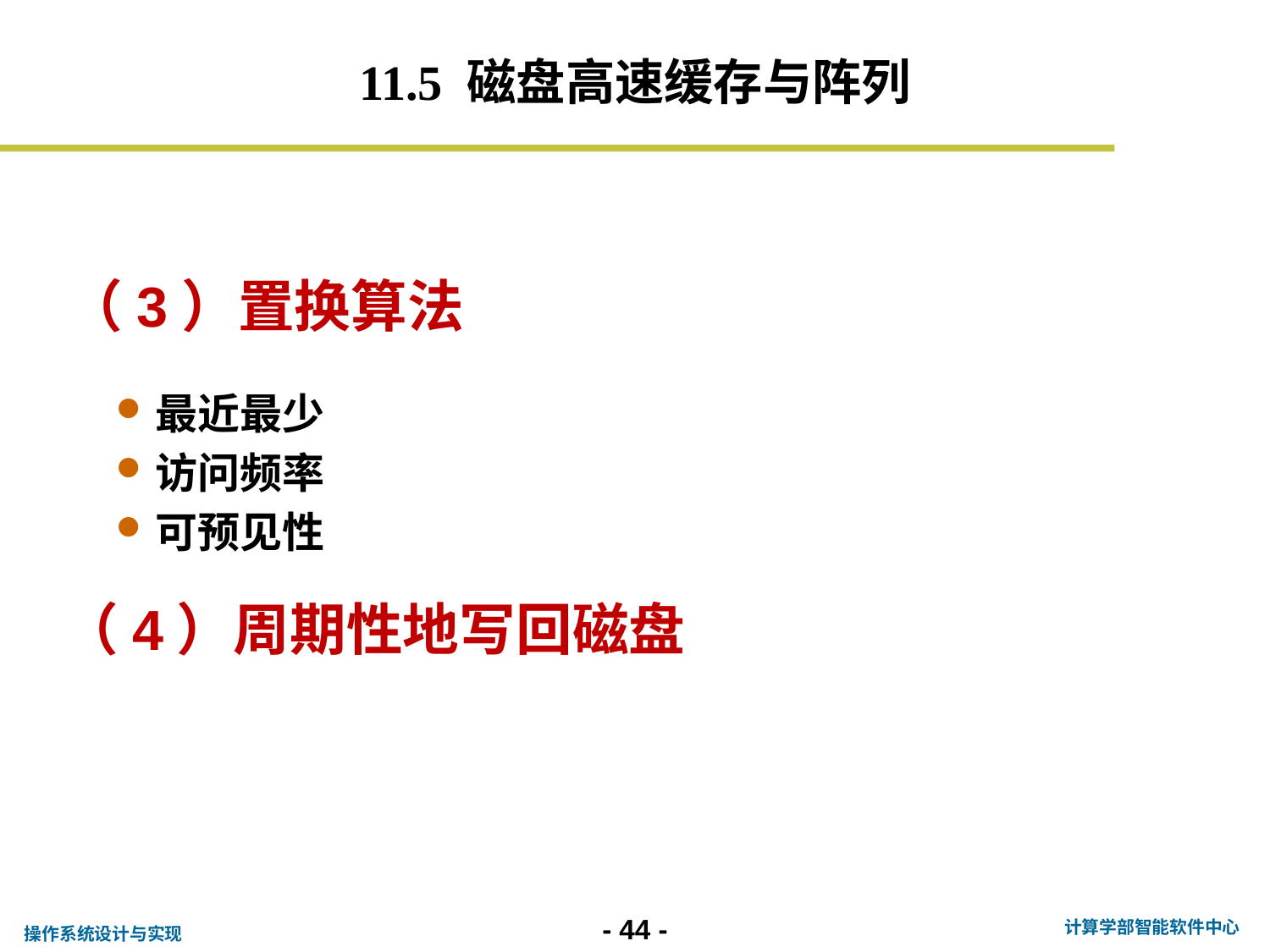

11.5 磁盘高速缓存与阵列
（3）置换算法
最近最少
访问频率
可预见性

（4）周期性地写回磁盘